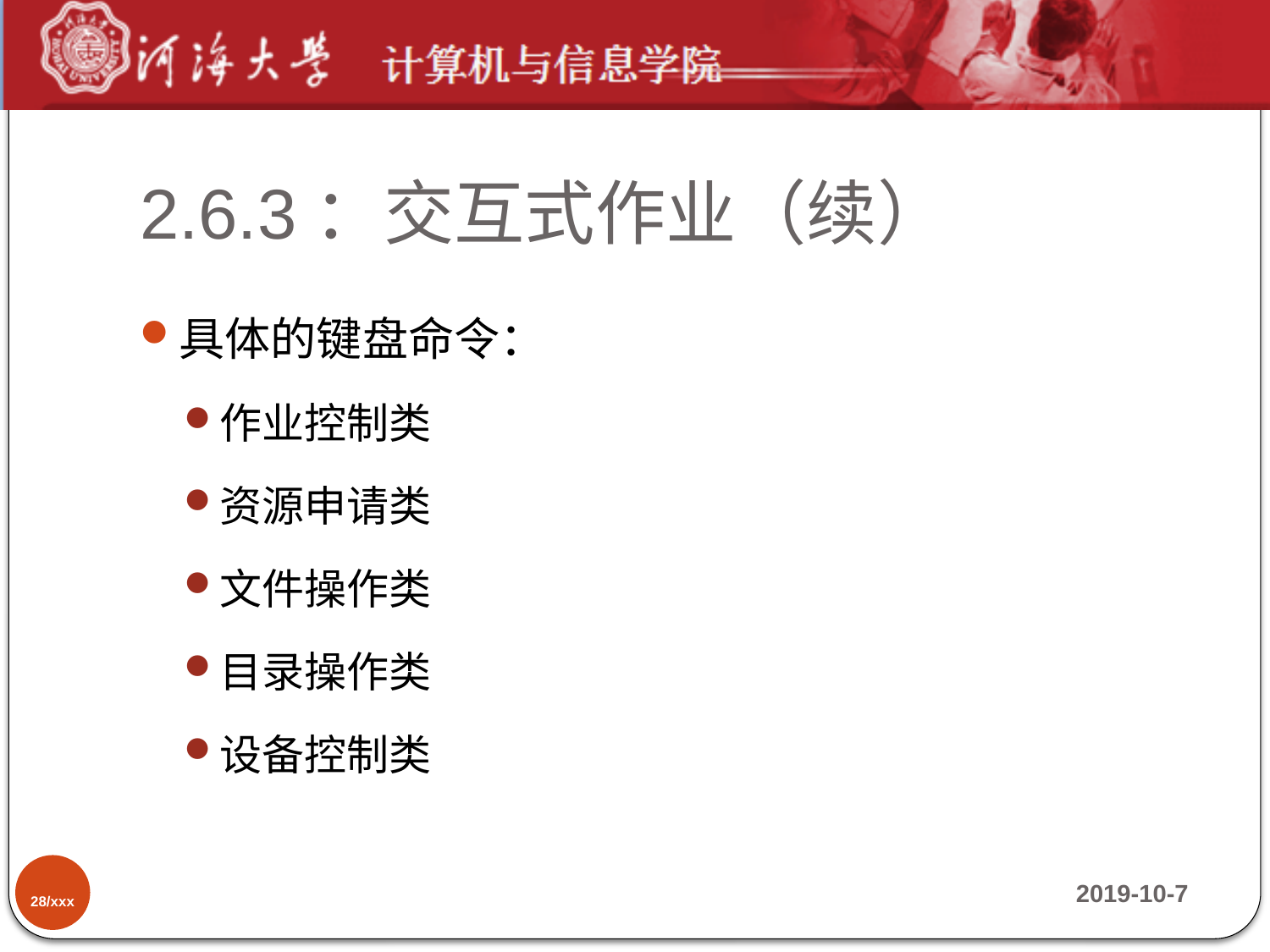

# 2.6.3：交互式作业（续）
具体的键盘命令：
作业控制类
资源申请类
文件操作类
目录操作类
设备控制类

28/xxx
2019-10-7